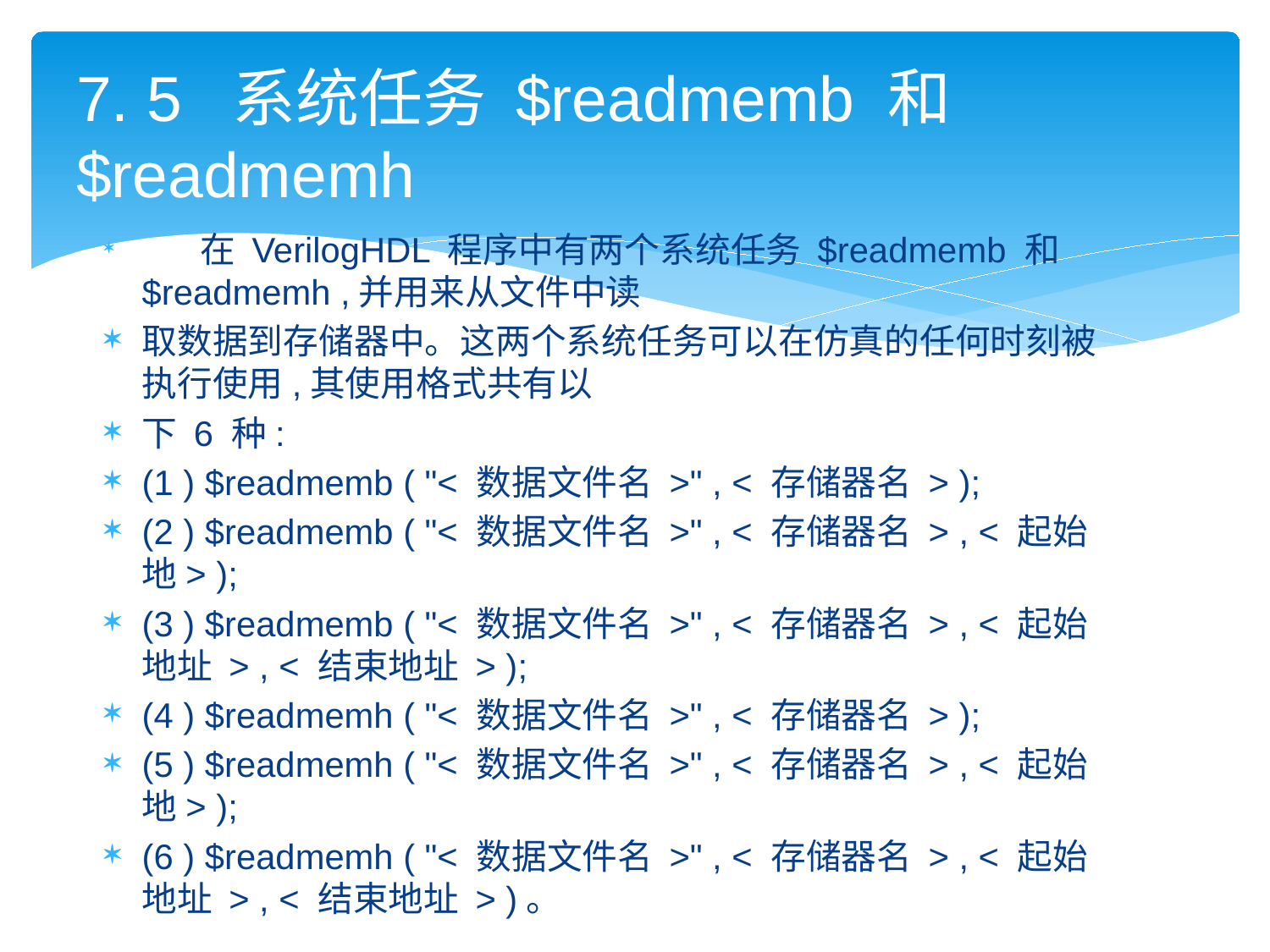

# 7. 5  系统任务 $readmemb 和$readmemh
          在 VerilogHDL 程序中有两个系统任务 $readmemb 和 $readmemh ,并用来从文件中读
取数据到存储器中。这两个系统任务可以在仿真的任何时刻被执行使用,其使用格式共有以
下 6 种:
(1 ) $readmemb ( "< 数据文件名 >" , < 存储器名 > );
(2 ) $readmemb ( "< 数据文件名 >" , < 存储器名 > , < 起始地> );
(3 ) $readmemb ( "< 数据文件名 >" , < 存储器名 > , < 起始地址 > , < 结束地址 > );
(4 ) $readmemh ( "< 数据文件名 >" , < 存储器名 > );
(5 ) $readmemh ( "< 数据文件名 >" , < 存储器名 > , < 起始地> );
(6 ) $readmemh ( "< 数据文件名 >" , < 存储器名 > , < 起始地址 > , < 结束地址 > )。